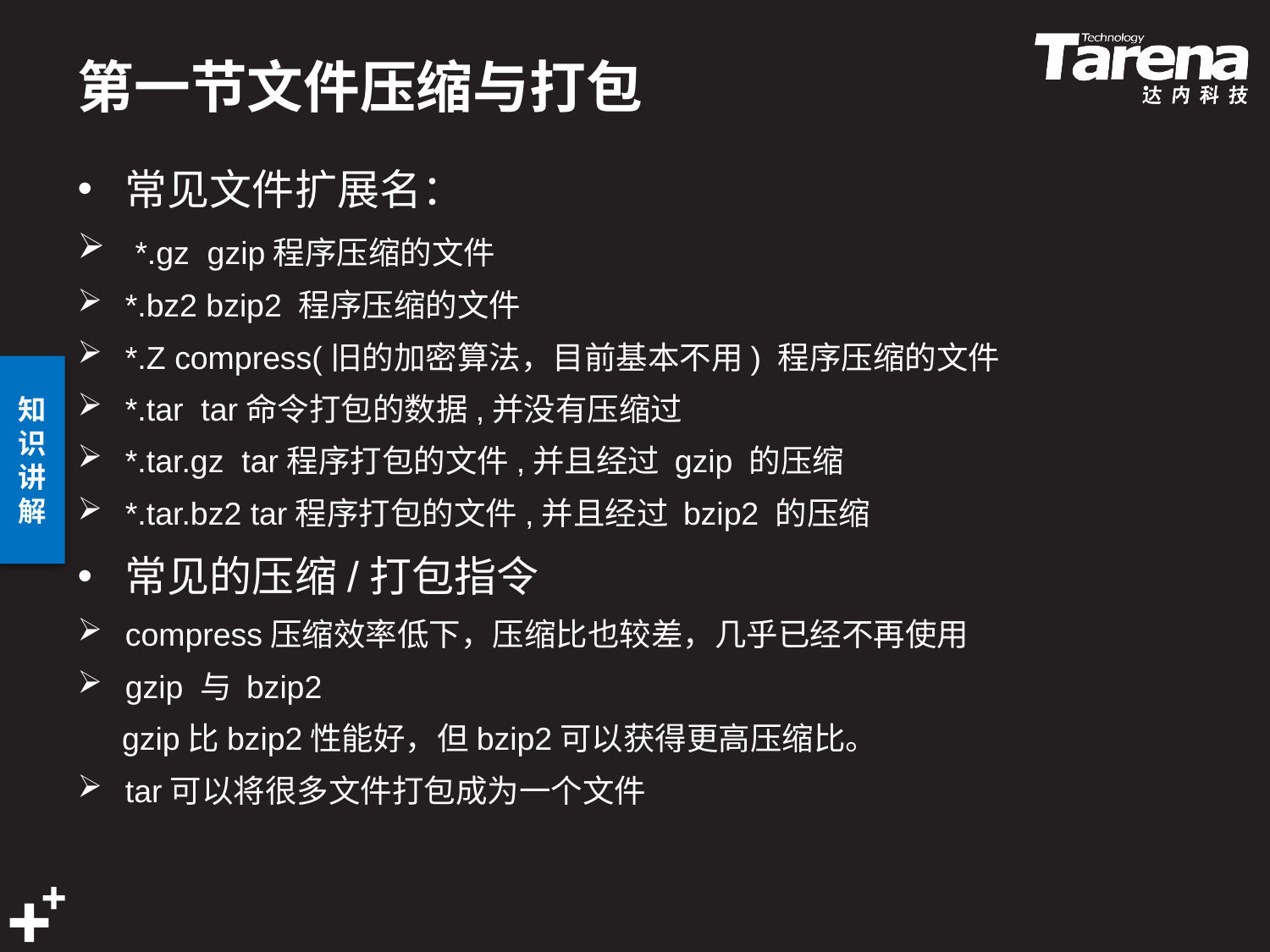

# 第一节文件压缩与打包
常见文件扩展名：
 *.gz  gzip程序压缩的文件
*.bz2 bzip2 程序压缩的文件
*.Z compress(旧的加密算法，目前基本不用) 程序压缩的文件
*.tar  tar命令打包的数据,并没有压缩过
*.tar.gz  tar程序打包的文件,并且经过 gzip 的压缩
*.tar.bz2 tar程序打包的文件,并且经过 bzip2 的压缩
常见的压缩/打包指令
compress压缩效率低下，压缩比也较差，几乎已经不再使用
gzip 与 bzip2
     gzip比bzip2性能好，但bzip2可以获得更高压缩比。
tar可以将很多文件打包成为一个文件